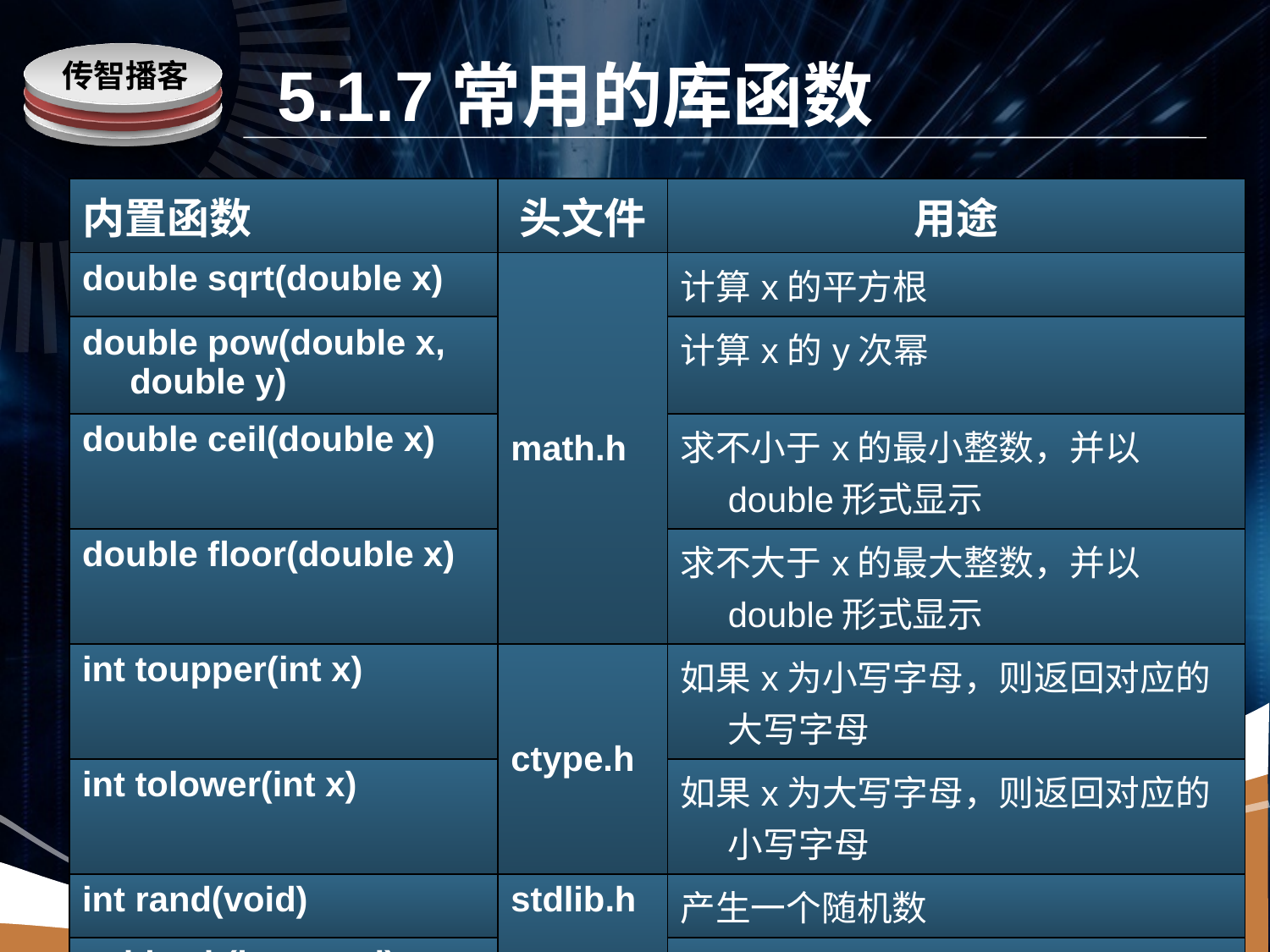

# 5.1.7常用的库函数
| 内置函数 | 头文件 | 用途 |
| --- | --- | --- |
| double sqrt(double x) | math.h | 计算x的平方根 |
| double pow(double x, double y) |  | 计算x的y次幂 |
| double ceil(double x) |  | 求不小于x的最小整数，并以double形式显示 |
| double floor(double x) |  | 求不大于x的最大整数，并以double形式显示 |
| int toupper(int x) | ctype.h | 如果x为小写字母，则返回对应的大写字母 |
| int tolower(int x) |  | 如果x为大写字母，则返回对应的小写字母 |
| int rand(void) | stdlib.h | 产生一个随机数 |
| void exit(int retval) |  | 终止程序 |
www.itcast.cn